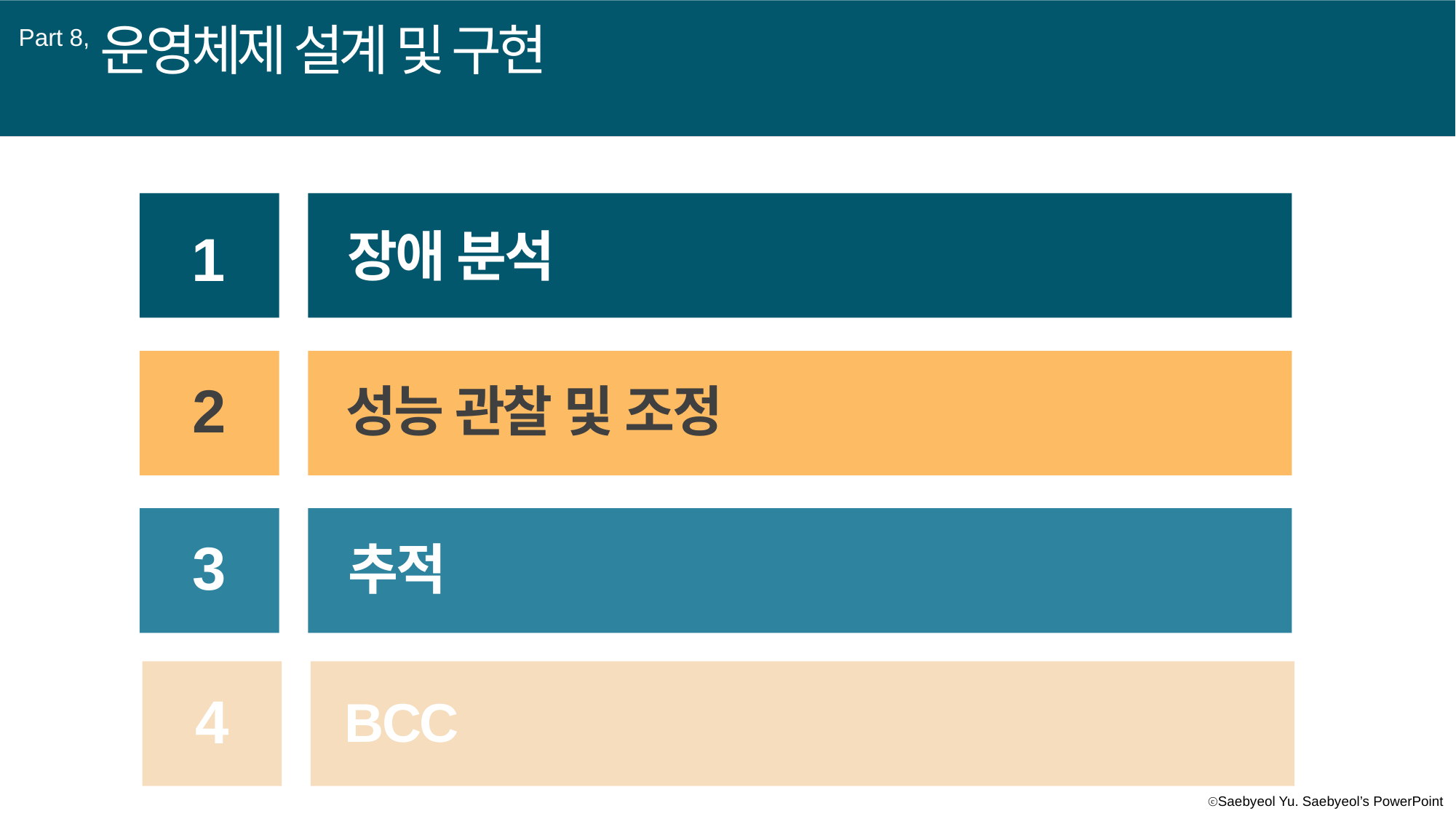

운영체제 설계 및 구현
Part 8,

1
장애 분석

2
성능 관찰 및 조정

3
추적

4
BCC